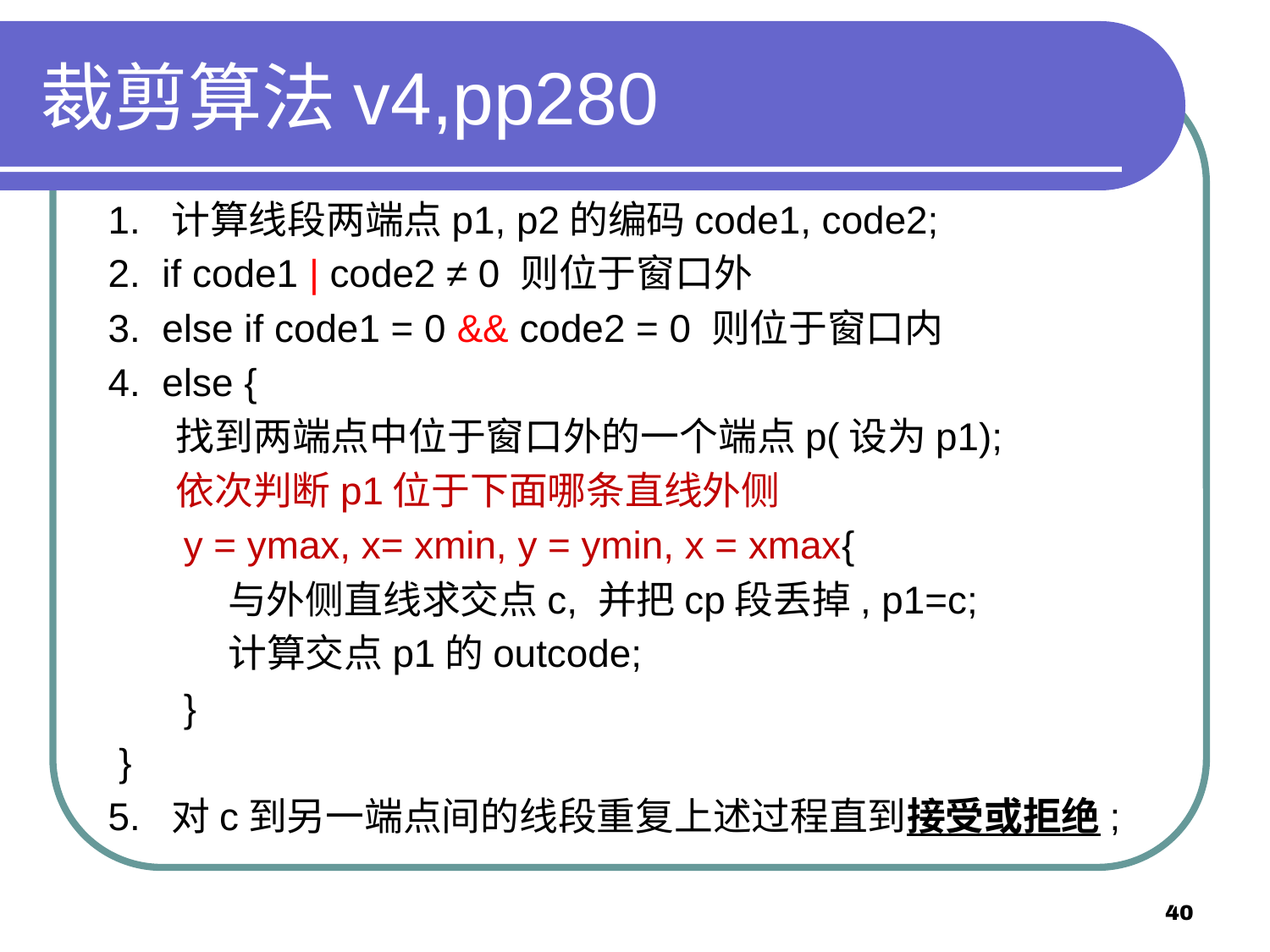

# 裁剪算法v4,pp280
 1.  计算线段两端点p1, p2的编码code1, code2;
 2.  if code1 | code2 ≠ 0 则位于窗口外
 3.  else if code1 = 0 && code2 = 0 则位于窗口内
 4.  else {
        找到两端点中位于窗口外的一个端点p(设为p1);
        依次判断p1位于下面哪条直线外侧
        y = ymax, x= xmin, y = ymin, x = xmax{
              与外侧直线求交点c, 并把cp段丢掉, p1=c;
              计算交点p1的outcode;
        }
  }
 5.  对c到另一端点间的线段重复上述过程直到接受或拒绝;
40